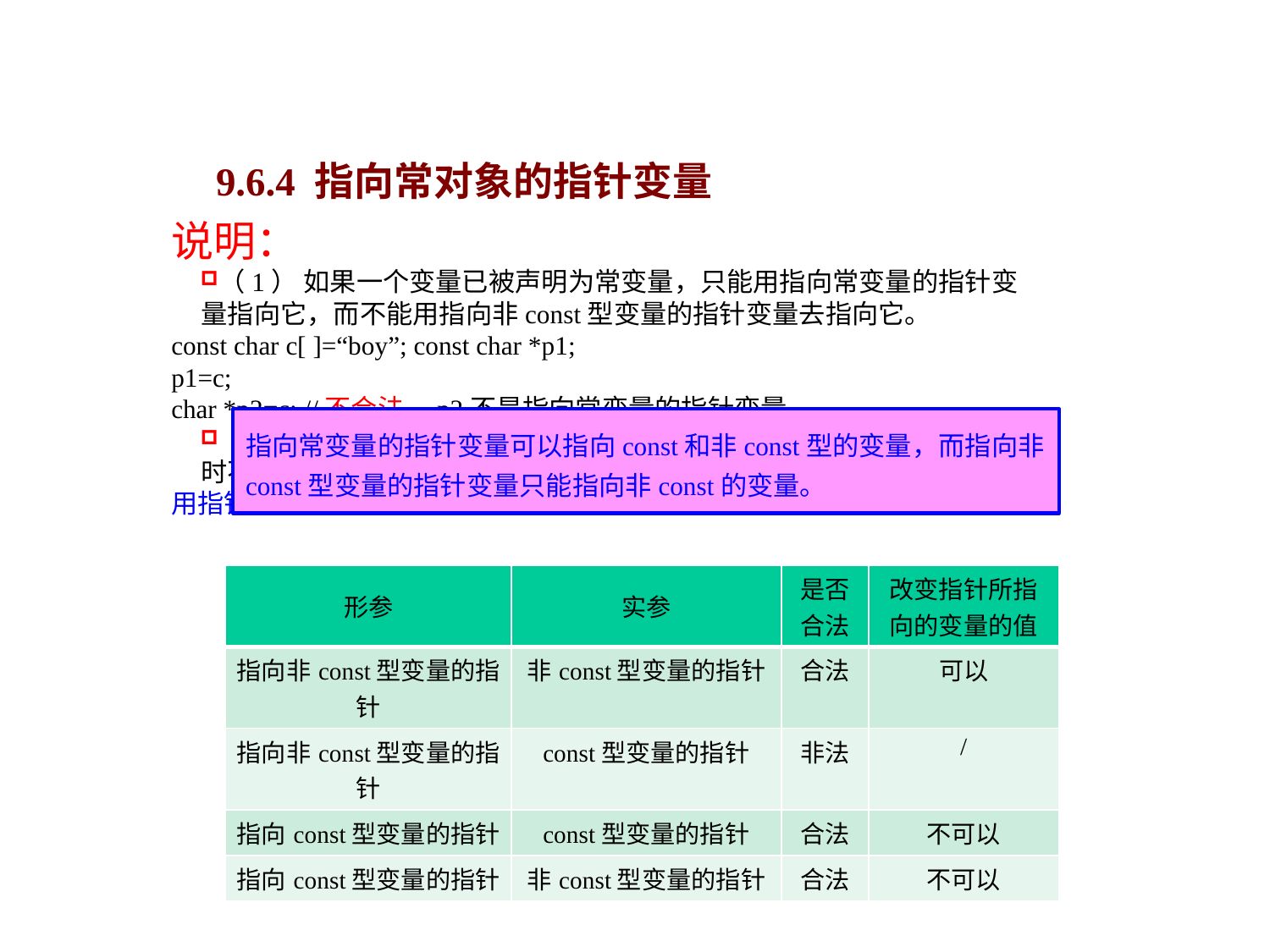

9.6.4 指向常对象的指针变量
说明：
（1） 如果一个变量已被声明为常变量，只能用指向常变量的指针变量指向它，而不能用指向非const型变量的指针变量去指向它。
const char c[ ]=“boy”; const char *p1;
p1=c;
char *p2=c; //不合法，p2不是指向常变量的指针变量
 （2）指向常变量的指针变量可以指向未被声明为const的变量。此时不能通过此指针变量改变该变量的值。
用指针变量作形参时形参和实参的对应关系

指向常变量的指针变量可以指向const和非const型的变量，而指向非const型变量的指针变量只能指向非const的变量。
| 形参 | 实参 | 是否合法 | 改变指针所指向的变量的值 |
| --- | --- | --- | --- |
| 指向非const型变量的指针 | 非const型变量的指针 | 合法 | 可以 |
| 指向非const型变量的指针 | const型变量的指针 | 非法 | / |
| 指向const型变量的指针 | const型变量的指针 | 合法 | 不可以 |
| 指向const型变量的指针 | 非const型变量的指针 | 合法 | 不可以 |